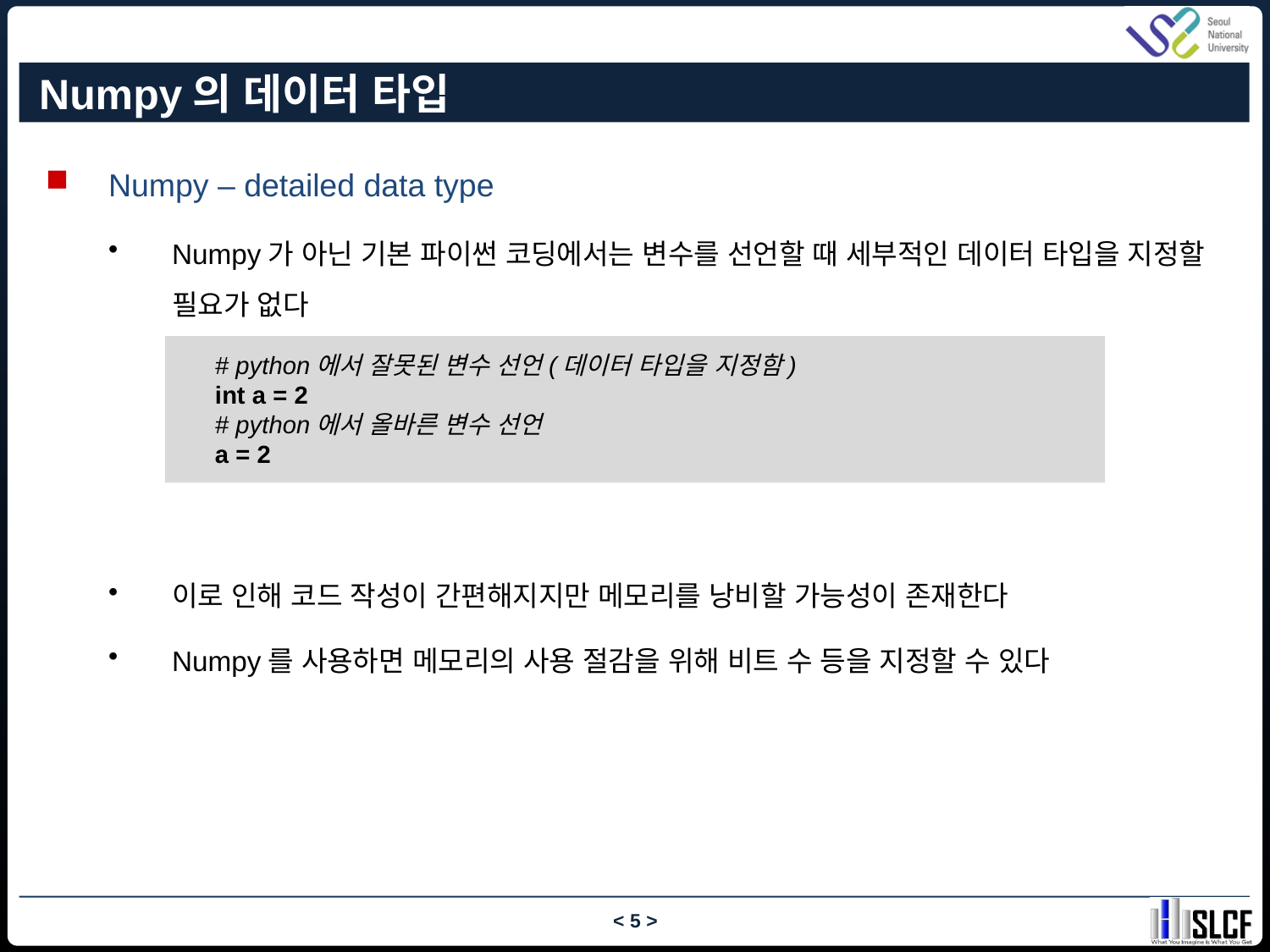

# Numpy의 데이터 타입
Numpy – detailed data type
Numpy가 아닌 기본 파이썬 코딩에서는 변수를 선언할 때 세부적인 데이터 타입을 지정할 필요가 없다

이로 인해 코드 작성이 간편해지지만 메모리를 낭비할 가능성이 존재한다
Numpy를 사용하면 메모리의 사용 절감을 위해 비트 수 등을 지정할 수 있다
# python에서 잘못된 변수 선언(데이터 타입을 지정함)
int a = 2
# python에서 올바른 변수 선언
a = 2